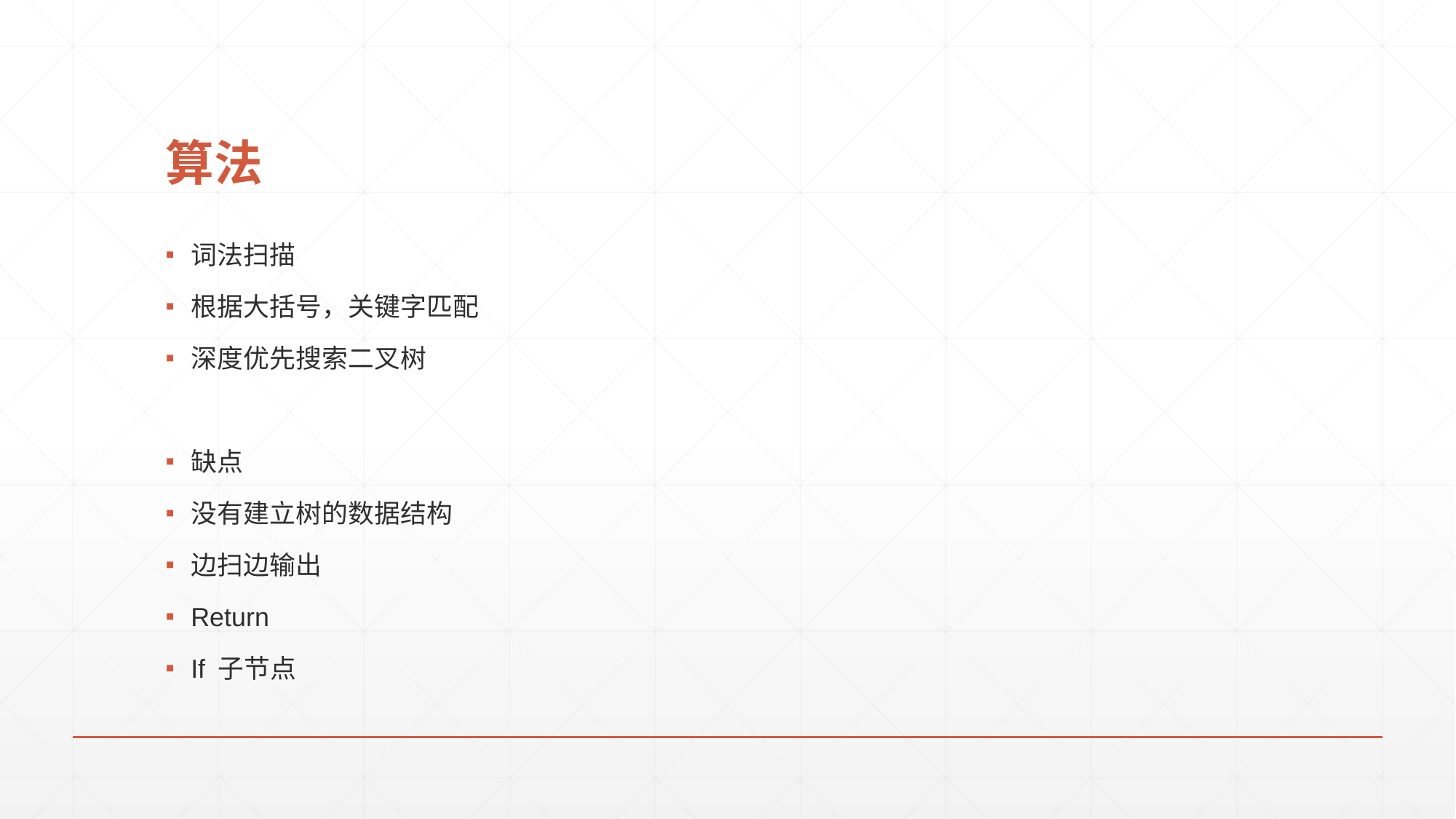

# 算法
词法扫描
根据大括号，关键字匹配
深度优先搜索二叉树

缺点
没有建立树的数据结构
边扫边输出
Return
If 子节点